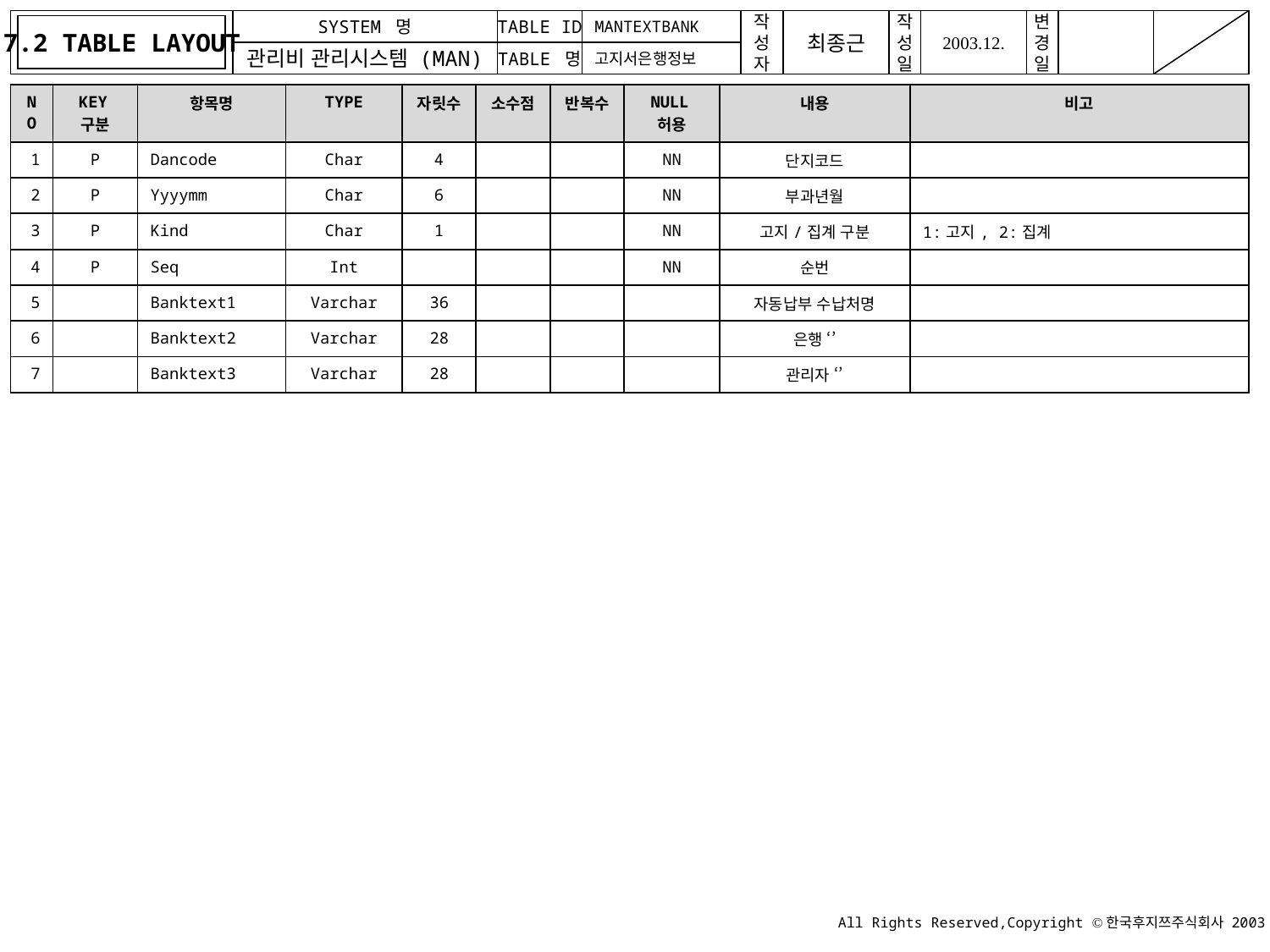

7.2 TABLE LAYOUT
MANTEXTBANK
고지서은행정보
| NO | KEY구분 | 항목명 | TYPE | 자릿수 | 소수점 | 반복수 | NULL허용 | 내용 | 비고 |
| --- | --- | --- | --- | --- | --- | --- | --- | --- | --- |
| 1 | P | Dancode | Char | 4 |  |  | NN | 단지코드 |  |
| 2 | P | Yyyymm | Char | 6 |  |  | NN | 부과년월 |  |
| 3 | P | Kind | Char | 1 |  |  | NN | 고지/집계 구분 | 1:고지, 2:집계 |
| 4 | P | Seq | Int |  |  |  | NN | 순번 |  |
| 5 |  | Banktext1 | Varchar | 36 |  |  |  | 자동납부 수납처명 |  |
| 6 |  | Banktext2 | Varchar | 28 |  |  |  | 은행 ‘’ |  |
| 7 |  | Banktext3 | Varchar | 28 |  |  |  | 관리자 ‘’ |  |